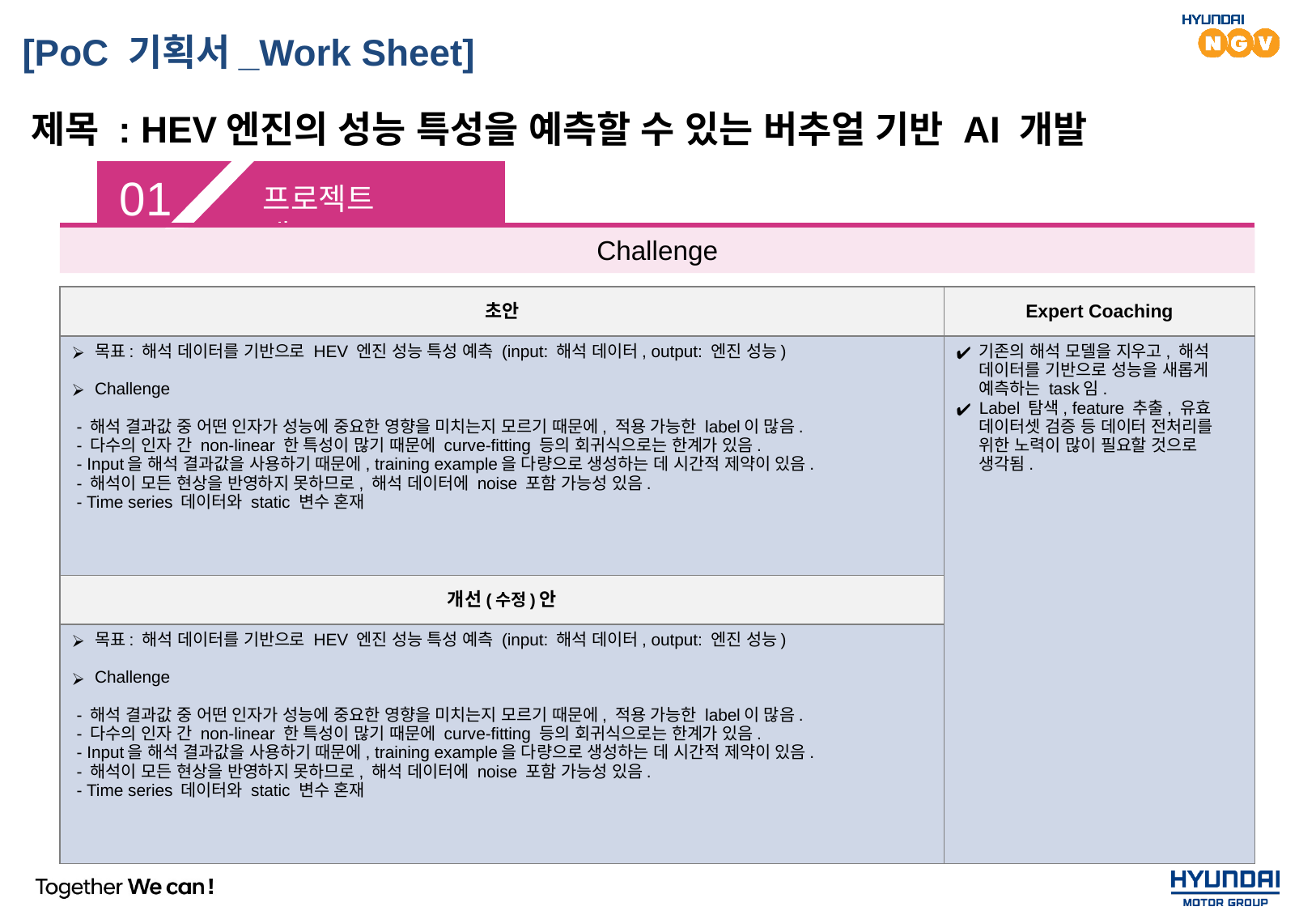

[PoC 기획서_Work Sheet]
 제목 : HEV엔진의 성능 특성을 예측할 수 있는 버추얼 기반 AI 개발

01
프로젝트 개요
Challenge
| 초안 | Expert Coaching |
| --- | --- |
| 목표: 해석 데이터를 기반으로 HEV 엔진 성능 특성 예측 (input: 해석 데이터, output: 엔진 성능) Challenge - 해석 결과값 중 어떤 인자가 성능에 중요한 영향을 미치는지 모르기 때문에, 적용 가능한 label이 많음. - 다수의 인자 간 non-linear 한 특성이 많기 때문에 curve-fitting 등의 회귀식으로는 한계가 있음. - Input을 해석 결과값을 사용하기 때문에, training example을 다량으로 생성하는 데 시간적 제약이 있음. - 해석이 모든 현상을 반영하지 못하므로, 해석 데이터에 noise 포함 가능성 있음. - Time series 데이터와 static 변수 혼재 | 기존의 해석 모델을 지우고, 해석 데이터를 기반으로 성능을 새롭게 예측하는 task임. Label 탐색, feature 추출, 유효 데이터셋 검증 등 데이터 전처리를 위한 노력이 많이 필요할 것으로 생각됨. |
| 개선(수정)안 |  |
| 목표: 해석 데이터를 기반으로 HEV 엔진 성능 특성 예측 (input: 해석 데이터, output: 엔진 성능) Challenge - 해석 결과값 중 어떤 인자가 성능에 중요한 영향을 미치는지 모르기 때문에, 적용 가능한 label이 많음. - 다수의 인자 간 non-linear 한 특성이 많기 때문에 curve-fitting 등의 회귀식으로는 한계가 있음. - Input을 해석 결과값을 사용하기 때문에, training example을 다량으로 생성하는 데 시간적 제약이 있음. - 해석이 모든 현상을 반영하지 못하므로, 해석 데이터에 noise 포함 가능성 있음. - Time series 데이터와 static 변수 혼재 |  |